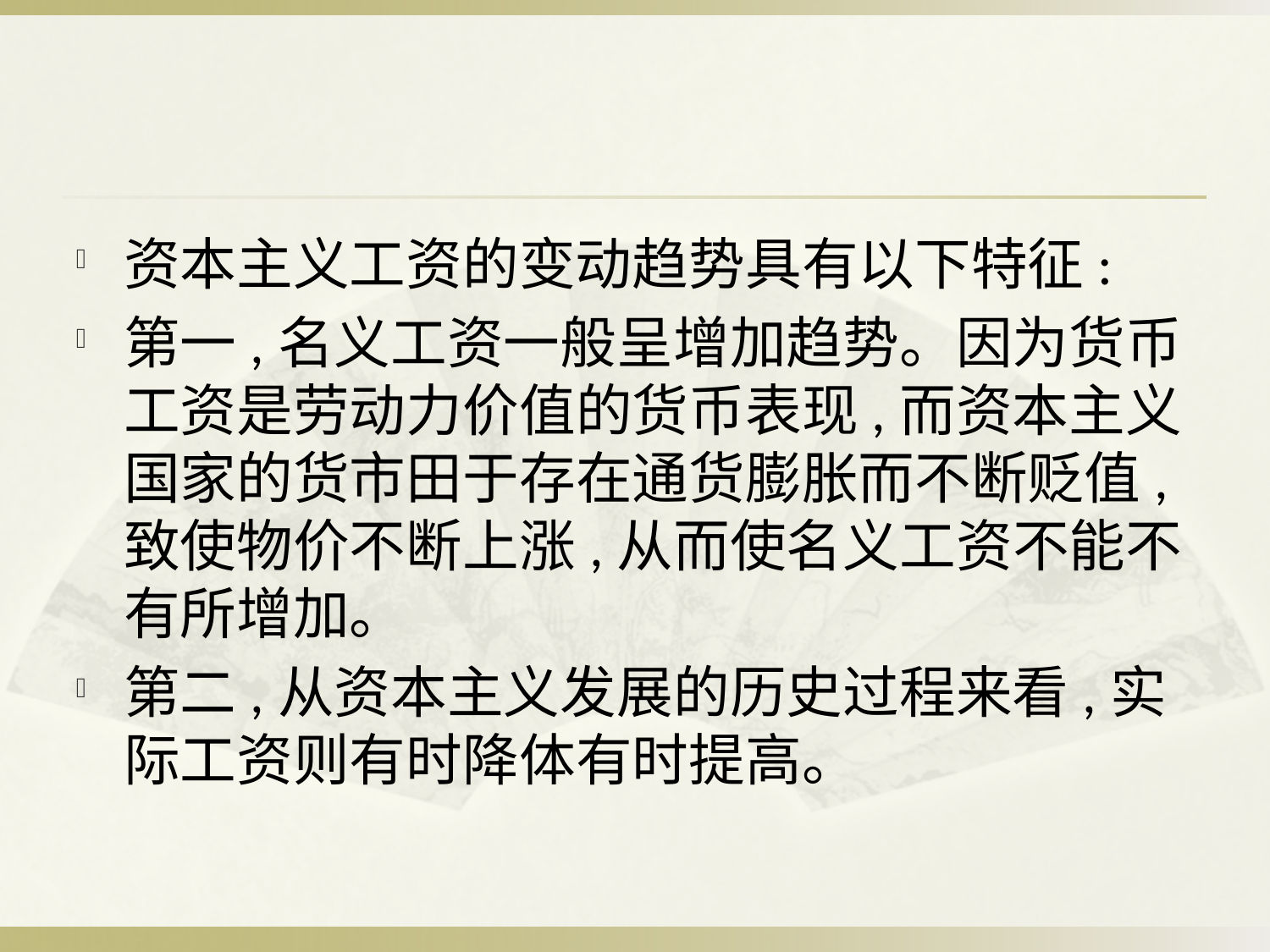

#
资本主义工资的变动趋势具有以下特征:
第一,名义工资一般呈增加趋势。因为货币工资是劳动力价值的货币表现,而资本主义国家的货市田于存在通货膨胀而不断贬值,致使物价不断上涨,从而使名义工资不能不有所增加。
第二,从资本主义发展的历史过程来看,实际工资则有时降体有时提高。